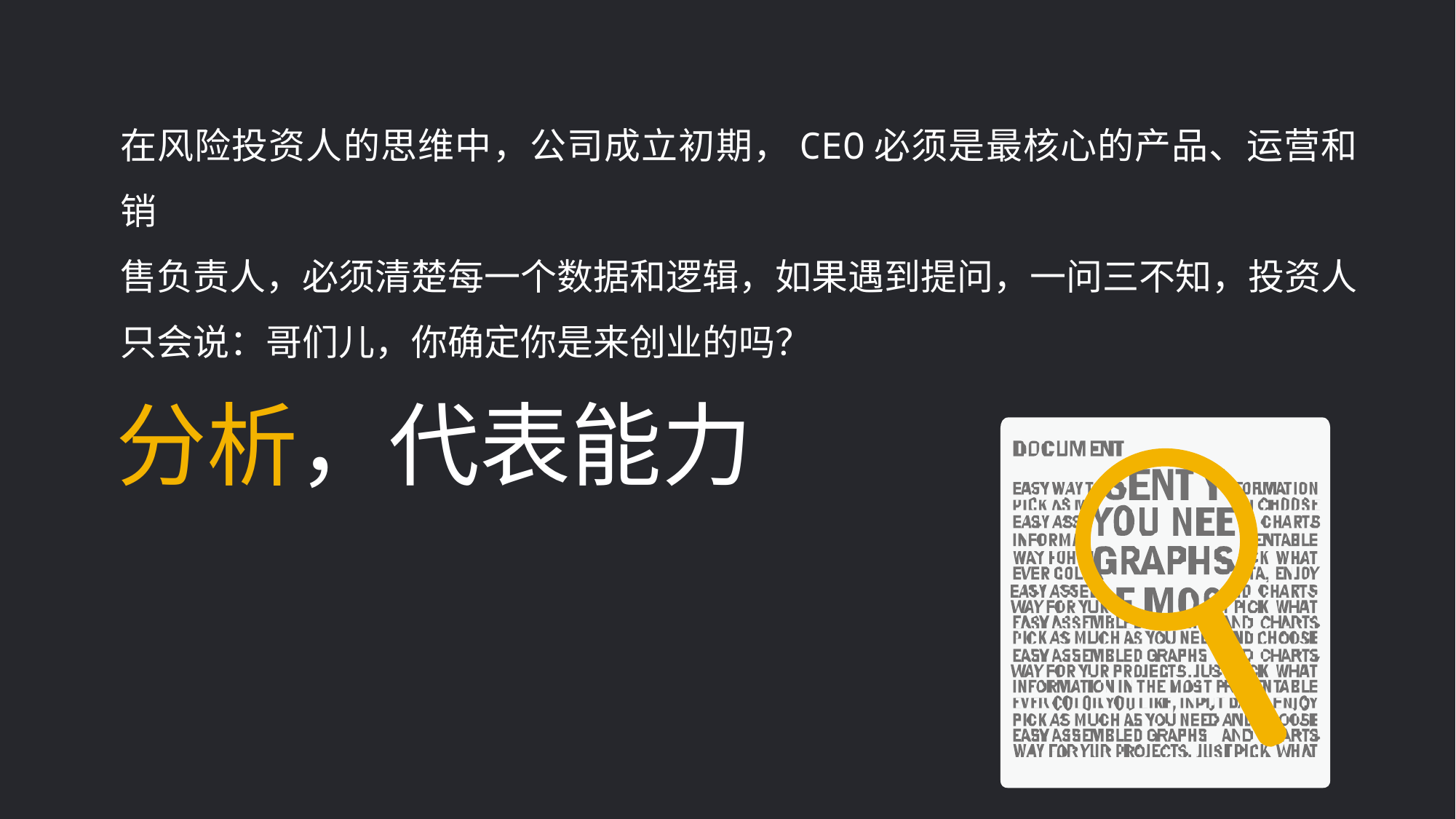

在风险投资人的思维中，公司成立初期，CEO必须是最核心的产品、运营和销
售负责人，必须清楚每一个数据和逻辑，如果遇到提问，一问三不知，投资人
只会说：哥们儿，你确定你是来创业的吗？
分析，代表能力